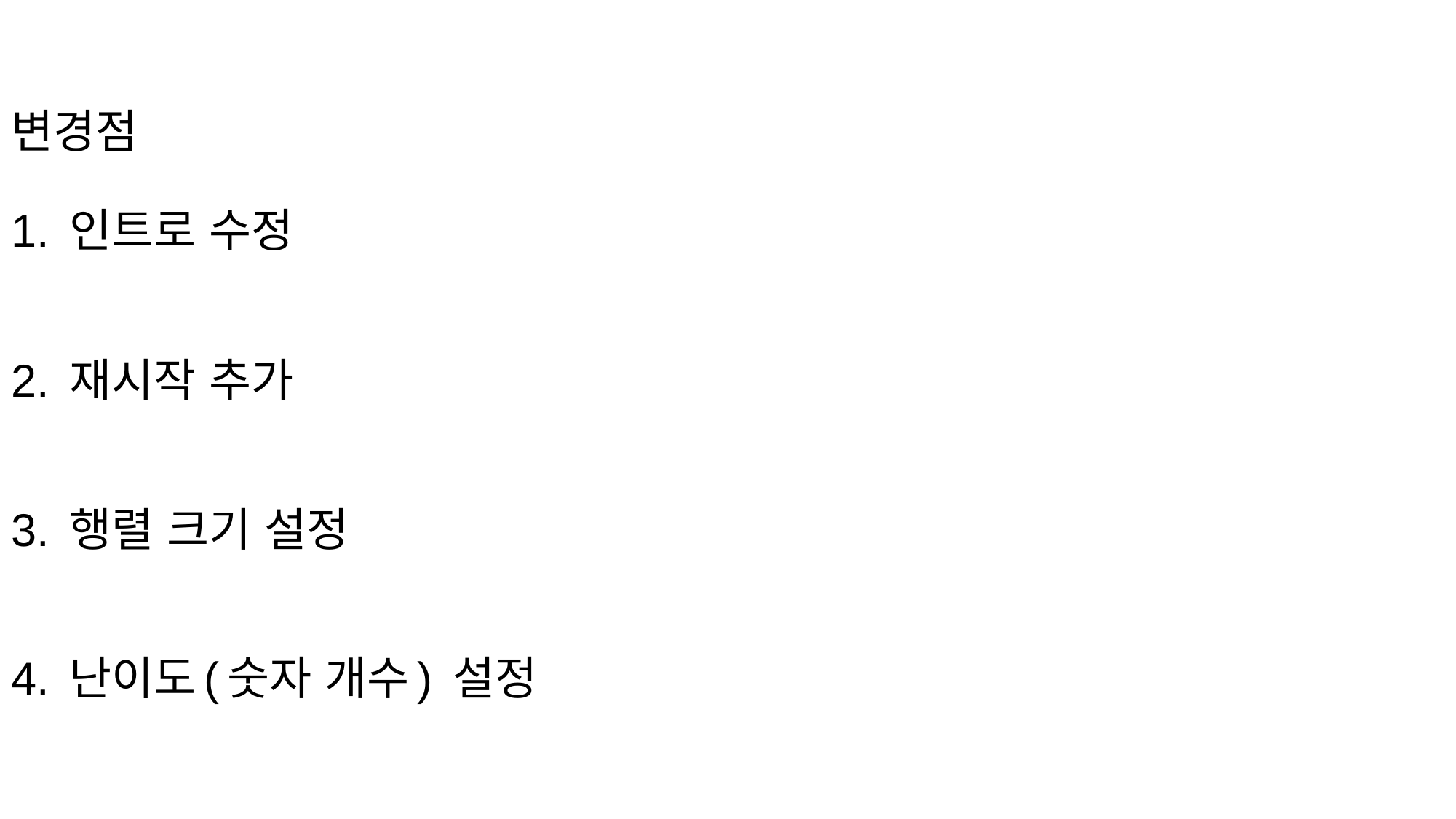

# 변경점 1. 인트로 수정 2. 재시작 추가 3. 행렬 크기 설정 4. 난이도(숫자 개수) 설정